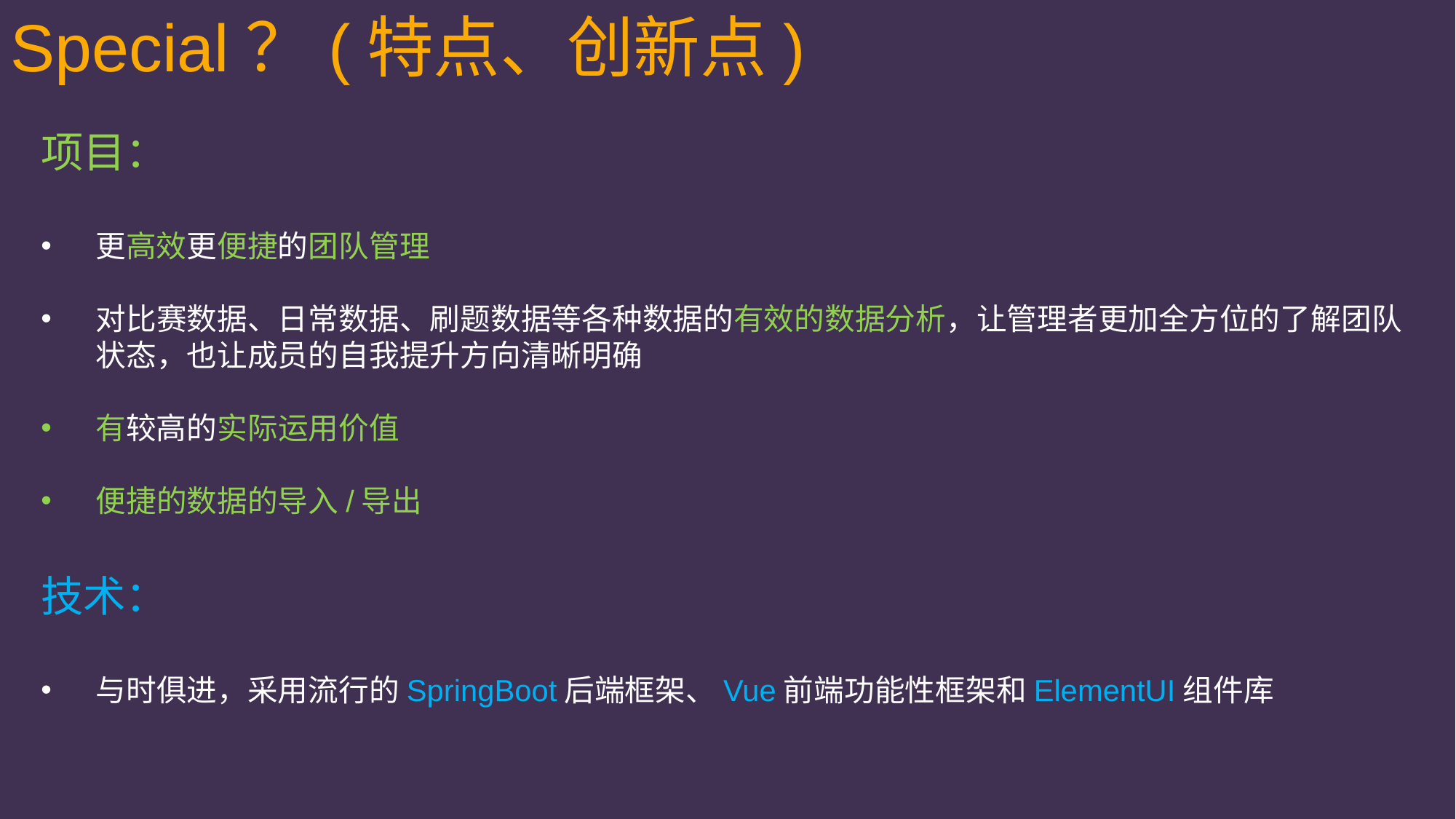

Special？(特点、创新点)
项目：

更高效更便捷的团队管理

对比赛数据、日常数据、刷题数据等各种数据的有效的数据分析，让管理者更加全方位的了解团队状态，也让成员的自我提升方向清晰明确

有较高的实际运用价值

便捷的数据的导入/导出

技术：

与时俱进，采用流行的SpringBoot后端框架、Vue前端功能性框架和ElementUI组件库